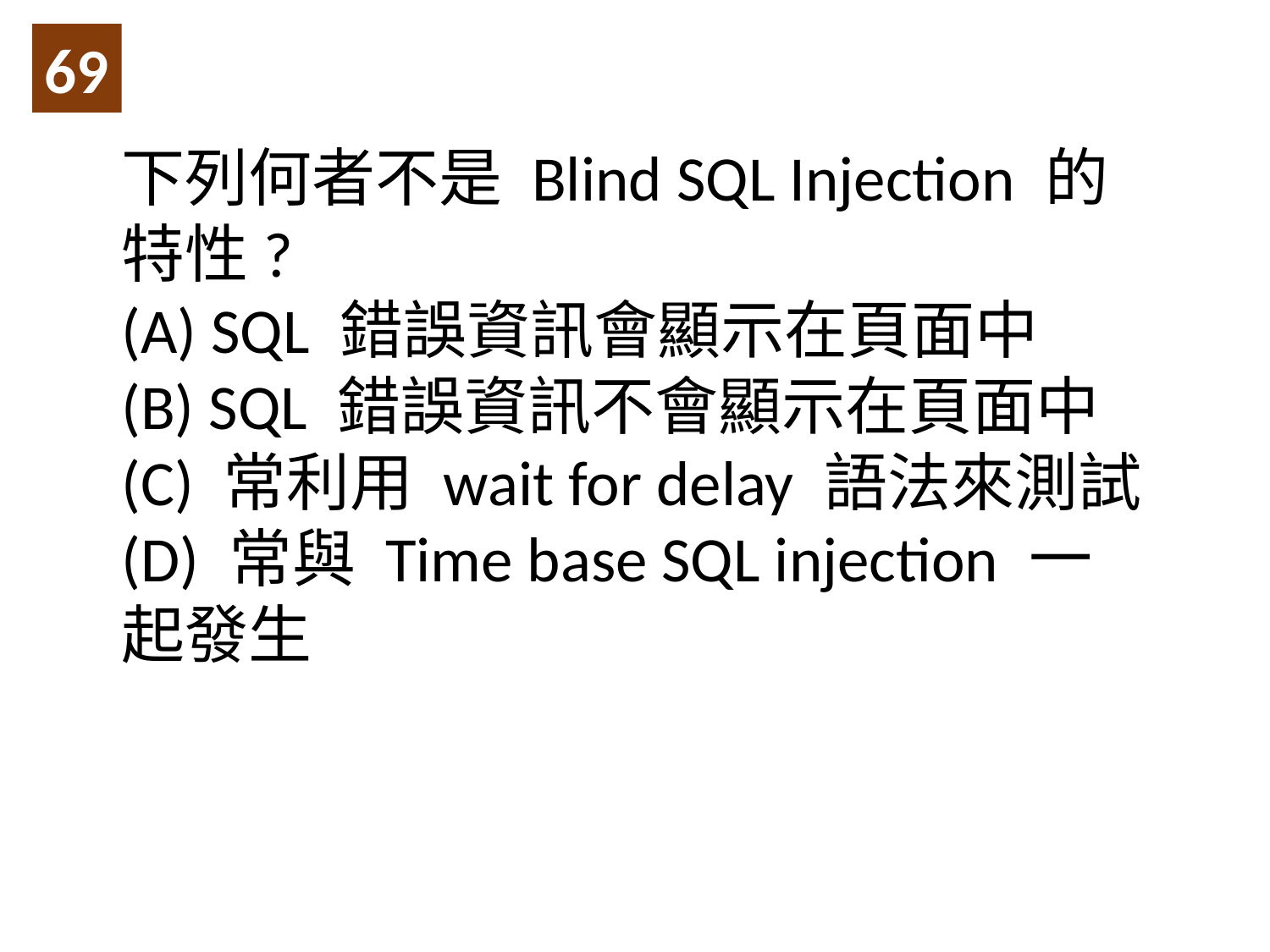

69
下列何者不是 Blind SQL Injection 的特性?
(A) SQL 錯誤資訊會顯示在頁面中
(B) SQL 錯誤資訊不會顯示在頁面中
(C) 常利用 wait for delay 語法來測試
(D) 常與 Time base SQL injection 一起發生